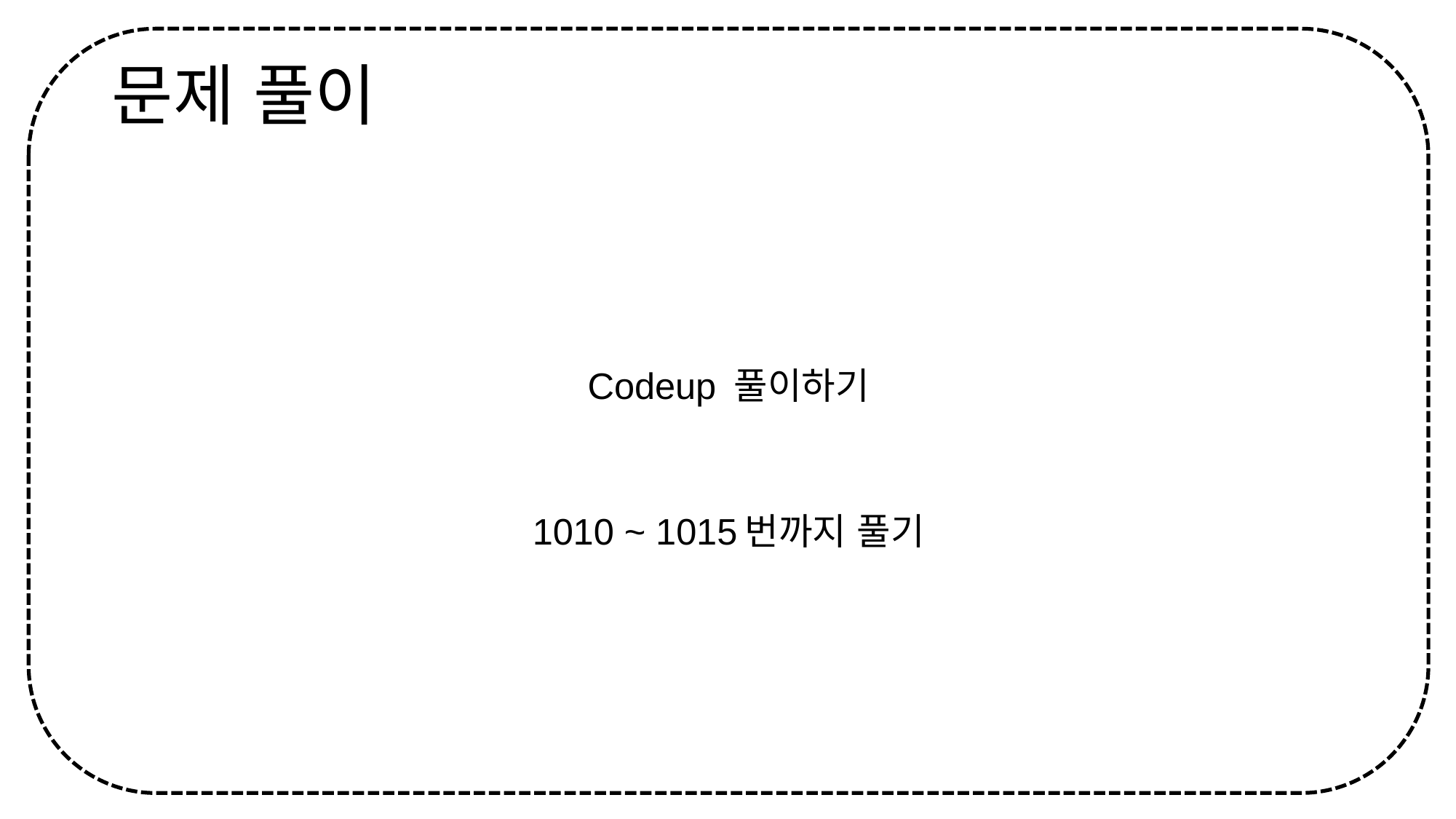

# 문제 풀이
Codeup 풀이하기
1010 ~ 1015번까지 풀기